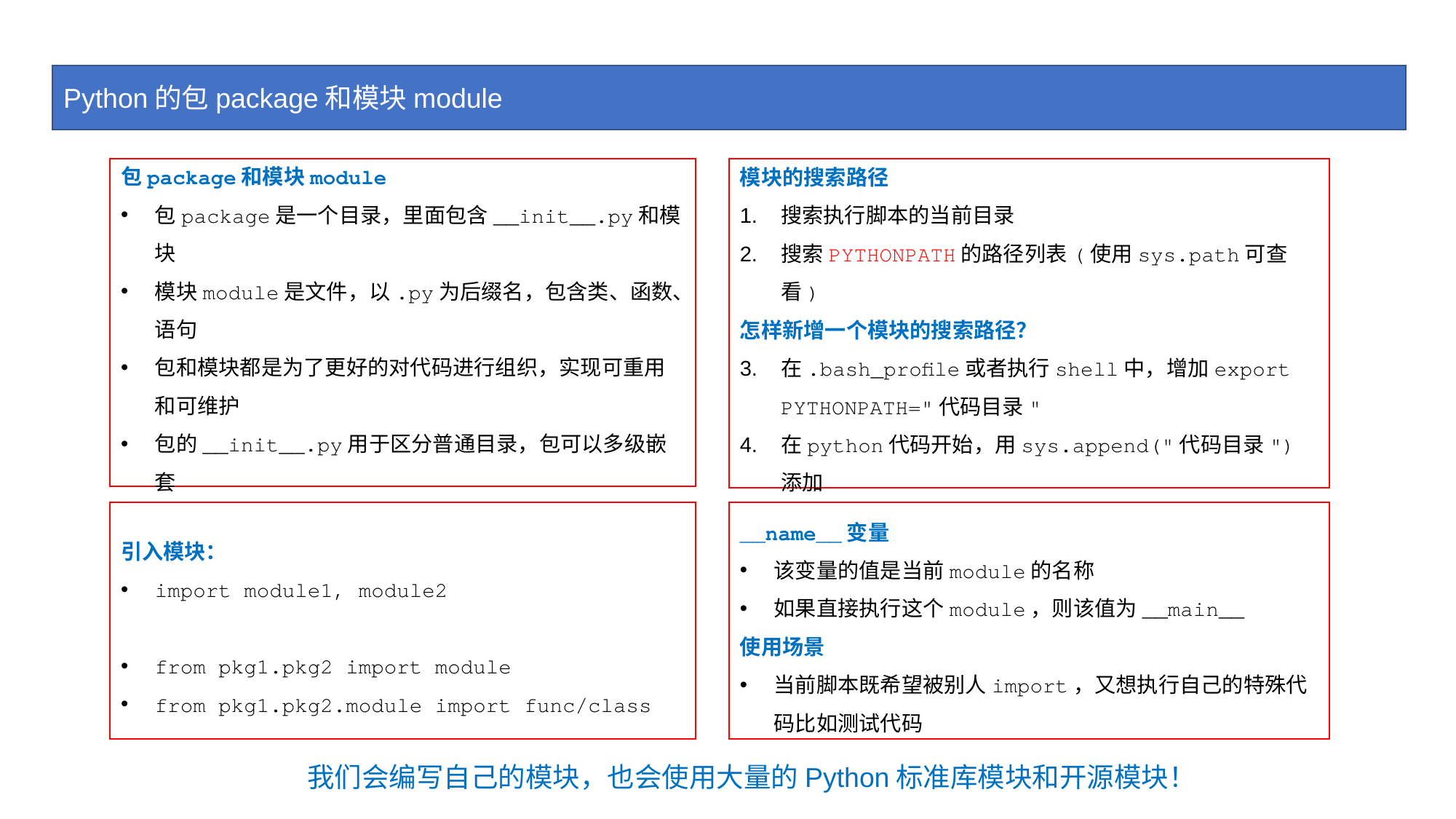

Python的包package和模块module
包package和模块module
包package是一个目录，里面包含__init__.py和模块
模块module是文件，以.py为后缀名，包含类、函数、语句
包和模块都是为了更好的对代码进行组织，实现可重用和可维护
包的__init__.py用于区分普通目录，包可以多级嵌套
模块的搜索路径
搜索执行脚本的当前目录
搜索PYTHONPATH的路径列表(使用sys.path可查看)
怎样新增一个模块的搜索路径？
在.bash_profile或者执行shell中，增加export PYTHONPATH="代码目录"
在python代码开始，用sys.append("代码目录")添加
引入模块：
import module1, module2

from pkg1.pkg2 import module
from pkg1.pkg2.module import func/class
__name__变量
该变量的值是当前module的名称
如果直接执行这个module，则该值为__main__
使用场景
当前脚本既希望被别人import，又想执行自己的特殊代码比如测试代码
我们会编写自己的模块，也会使用大量的Python标准库模块和开源模块！